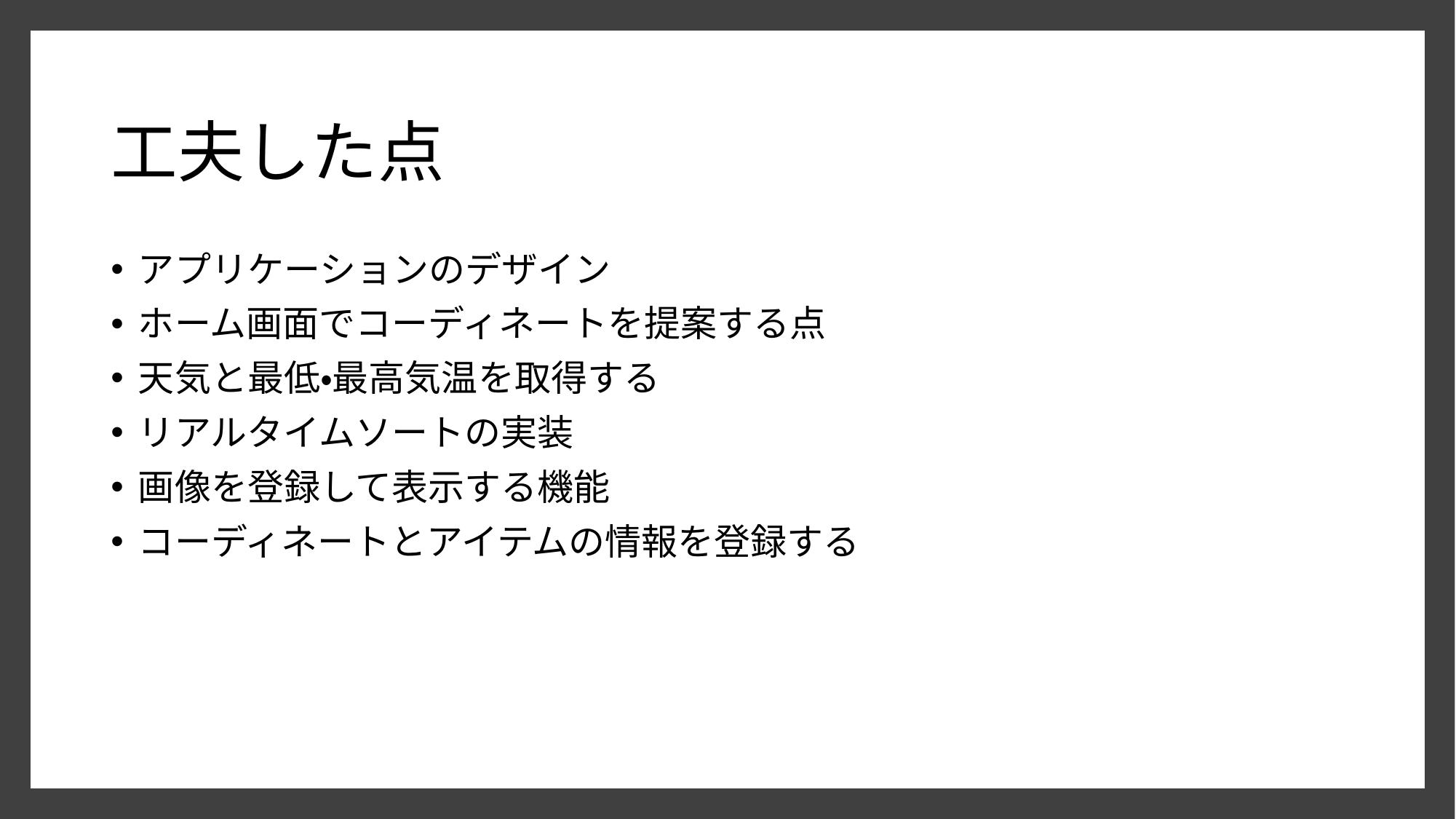

# 工夫した点
アプリケーションのデザイン
ホーム画面でコーディネートを提案する点
天気と最低・最高気温を取得する
リアルタイムソートの実装
画像を登録して表示する機能
コーディネートとアイテムの情報を登録する